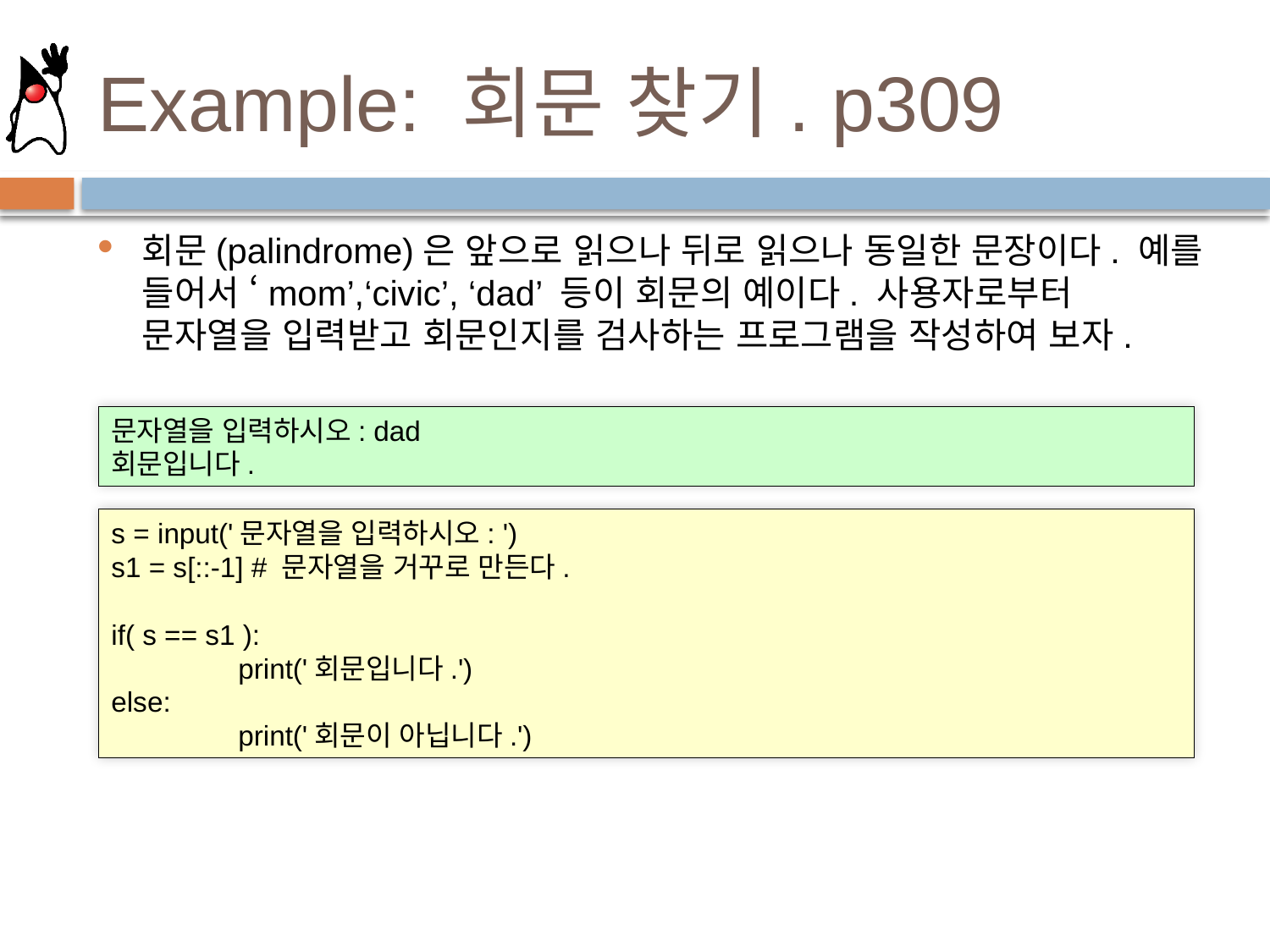

# Example: 회문 찾기. p309
회문(palindrome)은 앞으로 읽으나 뒤로 읽으나 동일한 문장이다. 예를 들어서 ‘mom’,‘civic’, ‘dad’ 등이 회문의 예이다. 사용자로부터 문자열을 입력받고 회문인지를 검사하는 프로그램을 작성하여 보자.
문자열을 입력하시오: dad
회문입니다.
s = input('문자열을 입력하시오: ')
s1 = s[::-1] # 문자열을 거꾸로 만든다.

if( s == s1 ):
	print('회문입니다.')
else:
	print('회문이 아닙니다.')